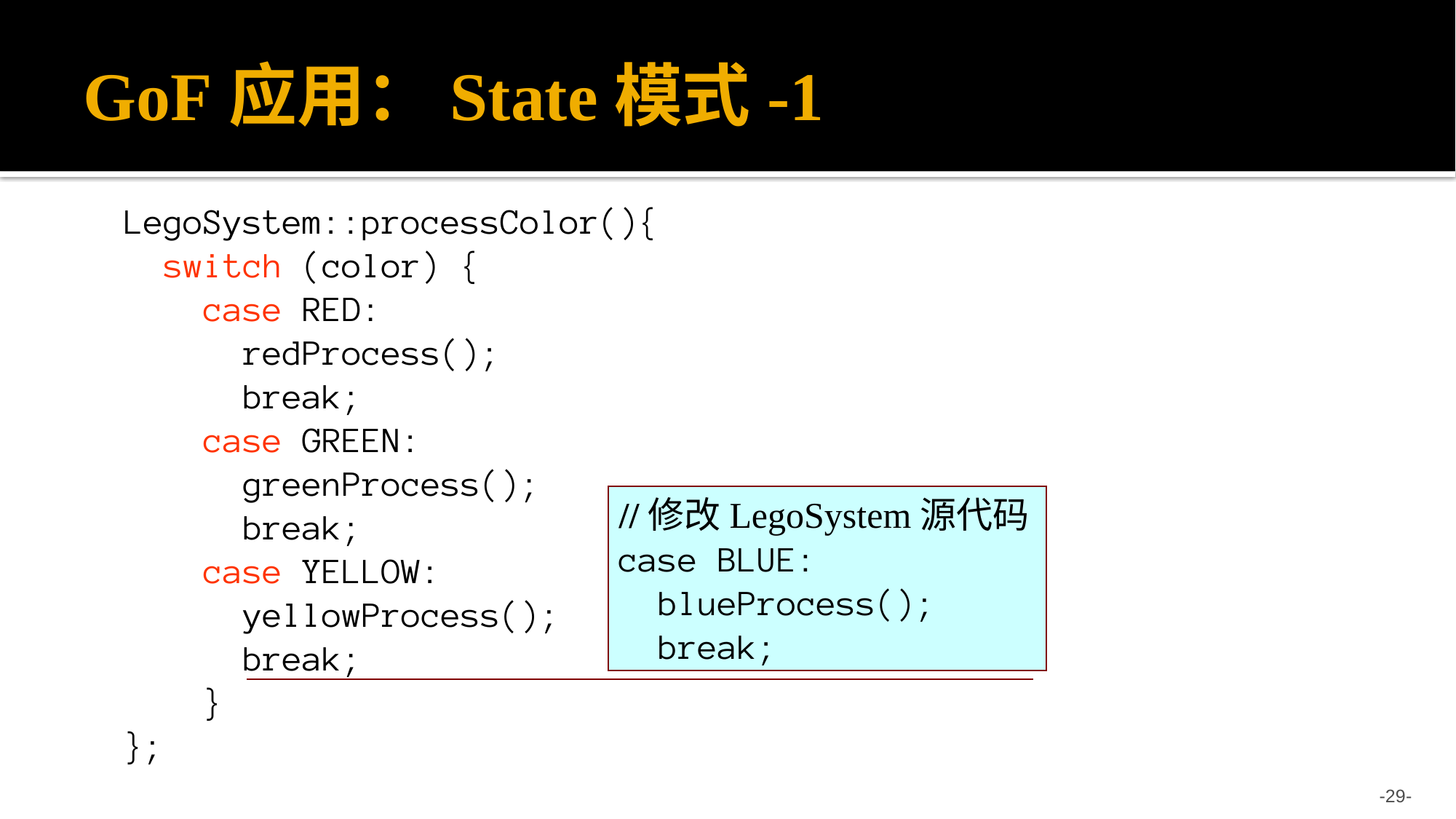

# GoF应用：State模式-1
LegoSystem::processColor(){
  switch (color) {
    case RED:
      redProcess();
      break;
    case GREEN:
      greenProcess();
      break;
    case YELLOW:
      yellowProcess();
      break;
    }
};
//修改LegoSystem源代码
case BLUE:
  blueProcess();
  break;
-29-